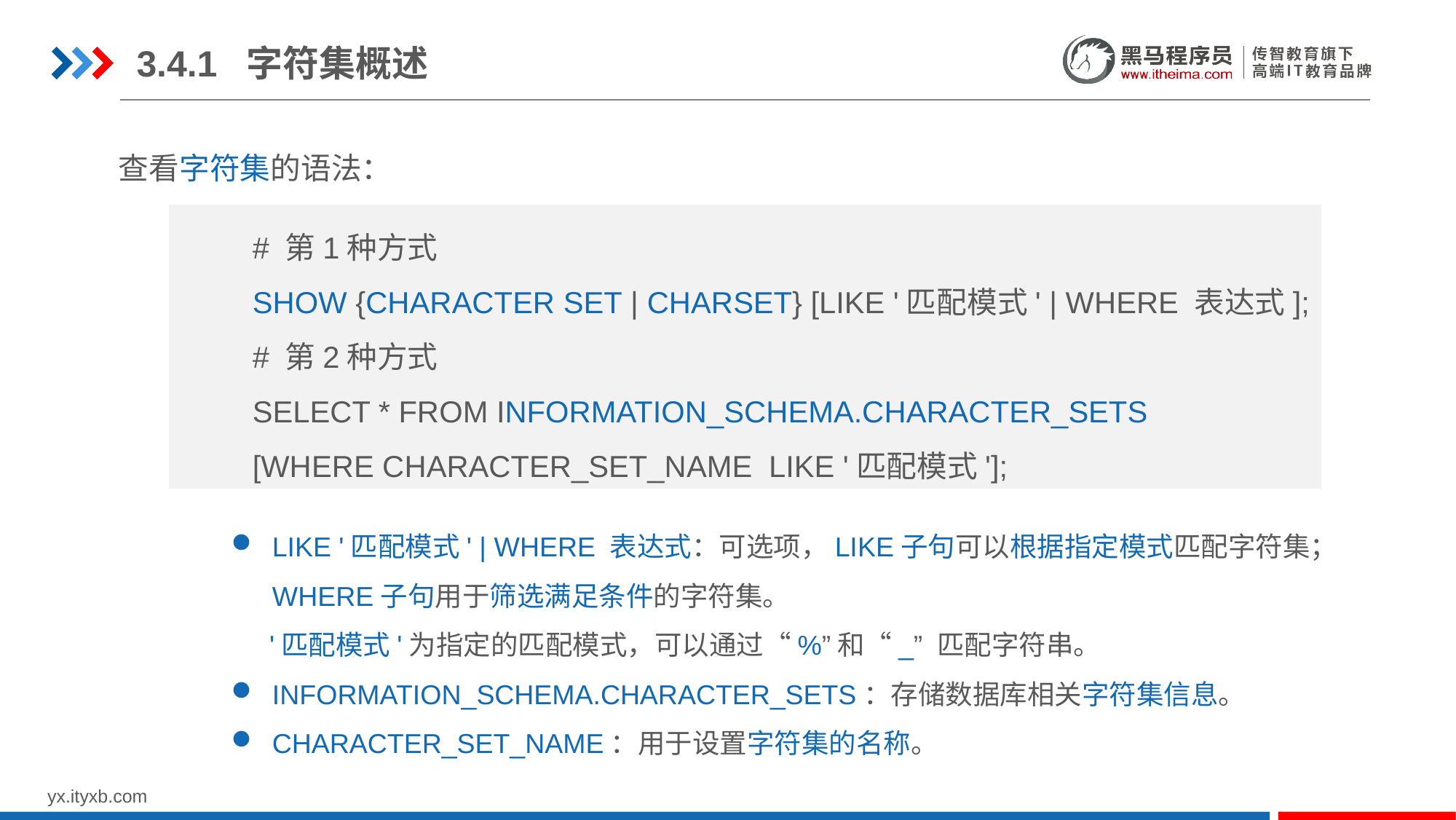

3.4.1  字符集概述
查看字符集的语法：
# 第1种方式
SHOW {CHARACTER SET | CHARSET} [LIKE '匹配模式' | WHERE 表达式];
# 第2种方式
SELECT * FROM INFORMATION_SCHEMA.CHARACTER_SETS
[WHERE CHARACTER_SET_NAME  LIKE '匹配模式'];
LIKE '匹配模式' | WHERE 表达式：可选项，LIKE子句可以根据指定模式匹配字符集；WHERE子句用于筛选满足条件的字符集。
     '匹配模式'为指定的匹配模式，可以通过“%”和“_” 匹配字符串。
INFORMATION_SCHEMA.CHARACTER_SETS：存储数据库相关字符集信息。
CHARACTER_SET_NAME：用于设置字符集的名称。